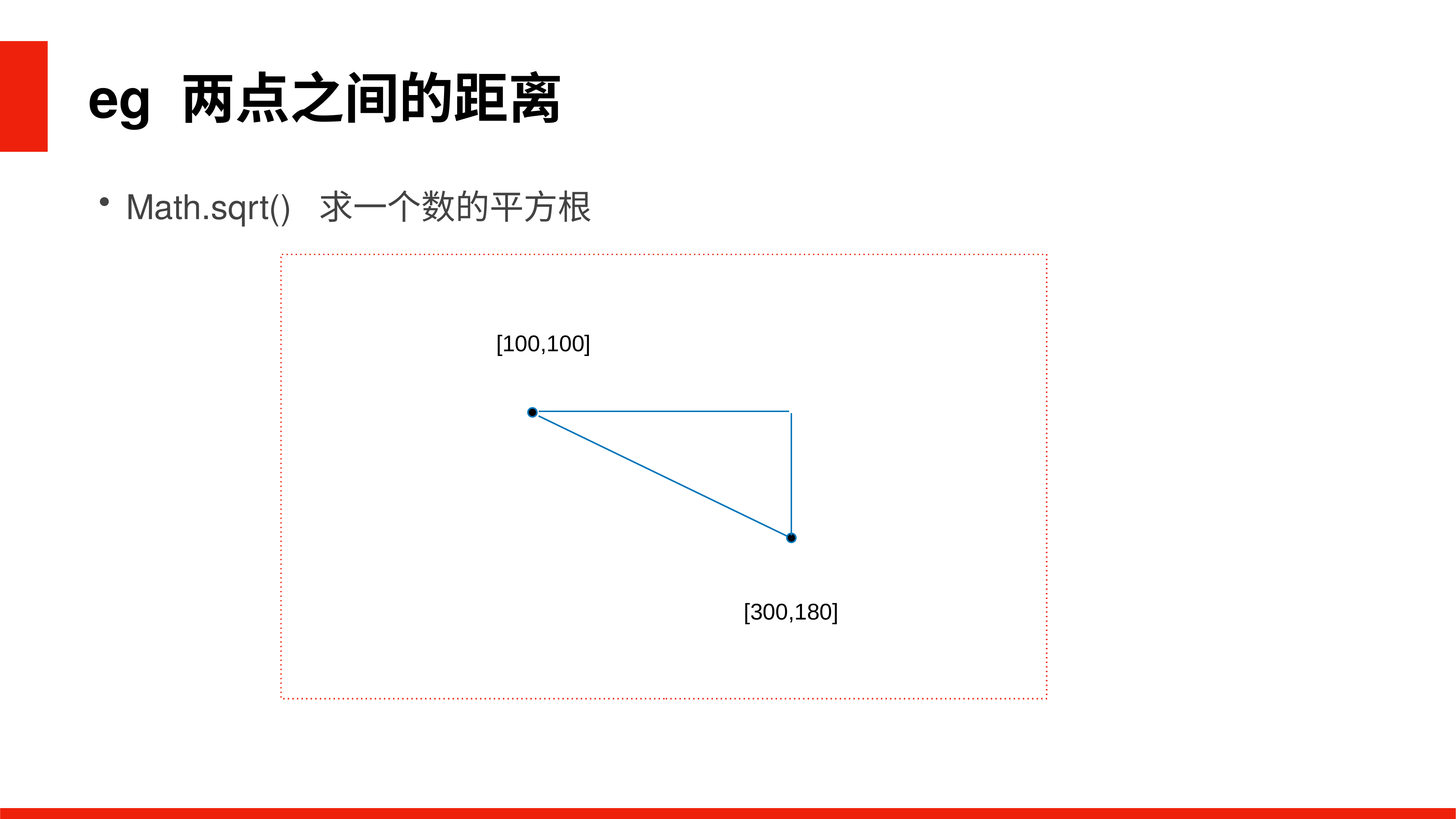

eg 两点之间的距离
Math.sqrt()  求一个数的平方根

[100,100]

[300,180]
6